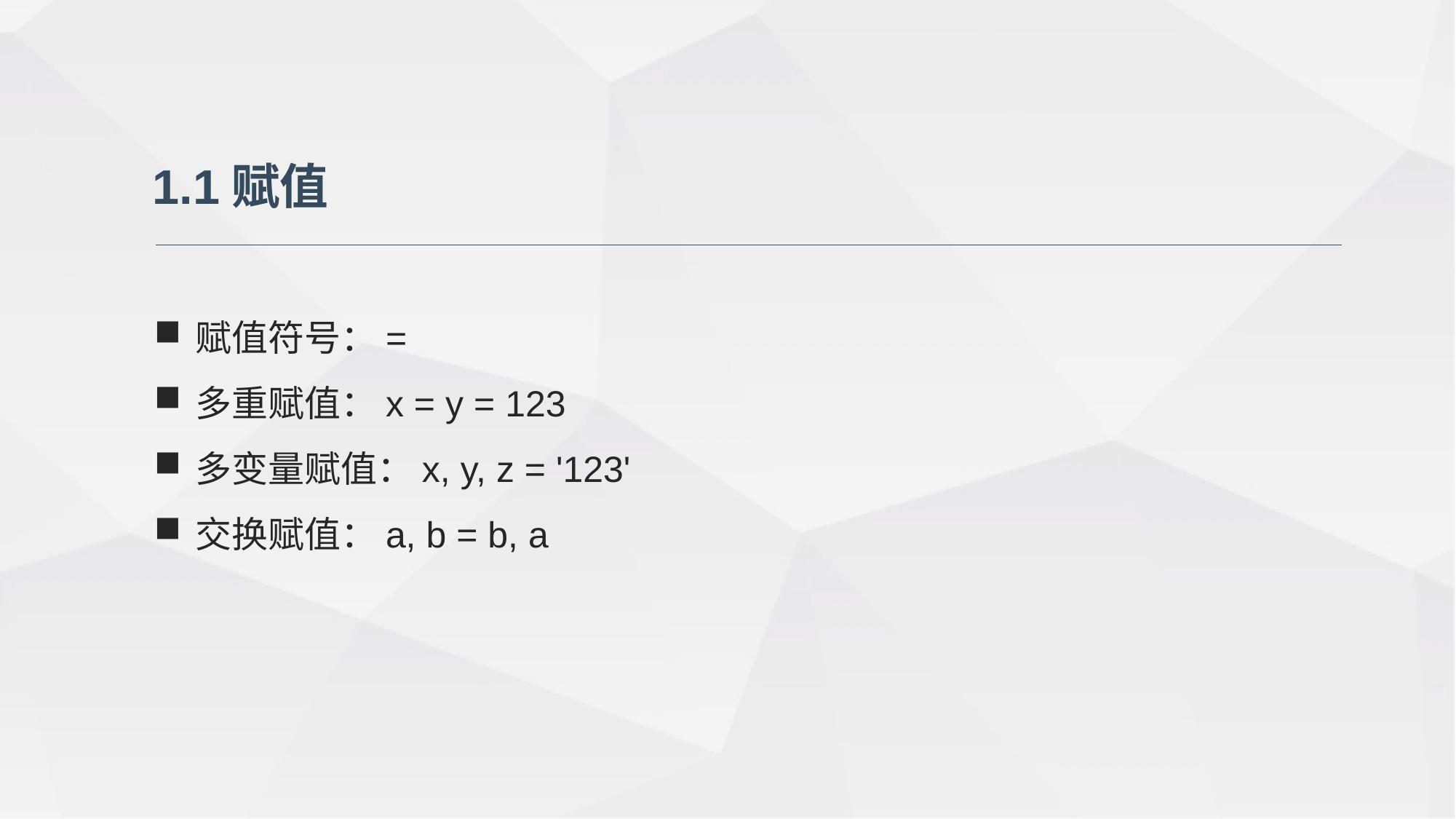

1.1赋值
赋值符号：=
多重赋值：x = y = 123
多变量赋值：x, y, z = '123'
交换赋值：a, b = b, a